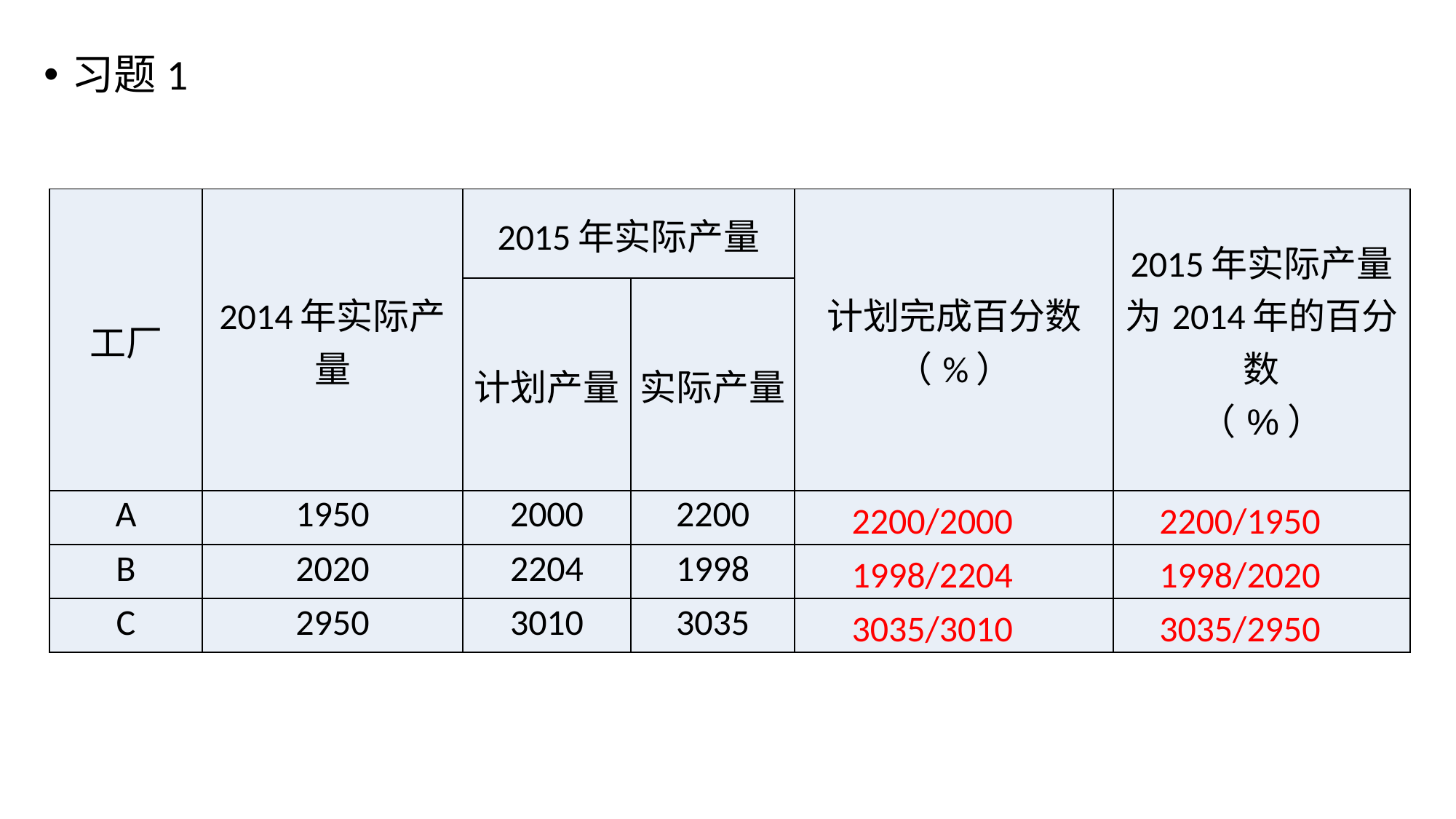

习题1

| 工厂 | 2014年实际产量 | 2015年实际产量 |  | 计划完成百分数（%） | 2015年实际产量为2014年的百分数 （%） |
| --- | --- | --- | --- | --- | --- |
|  |  | 计划产量 | 实际产量 |  |  |
| A | 1950 | 2000 | 2200 | 2200/2000 | 2200/1950 |
| B | 2020 | 2204 | 1998 | 1998/2204 | 1998/2020 |
| C | 2950 | 3010 | 3035 | 3035/3010 | 3035/2950 |